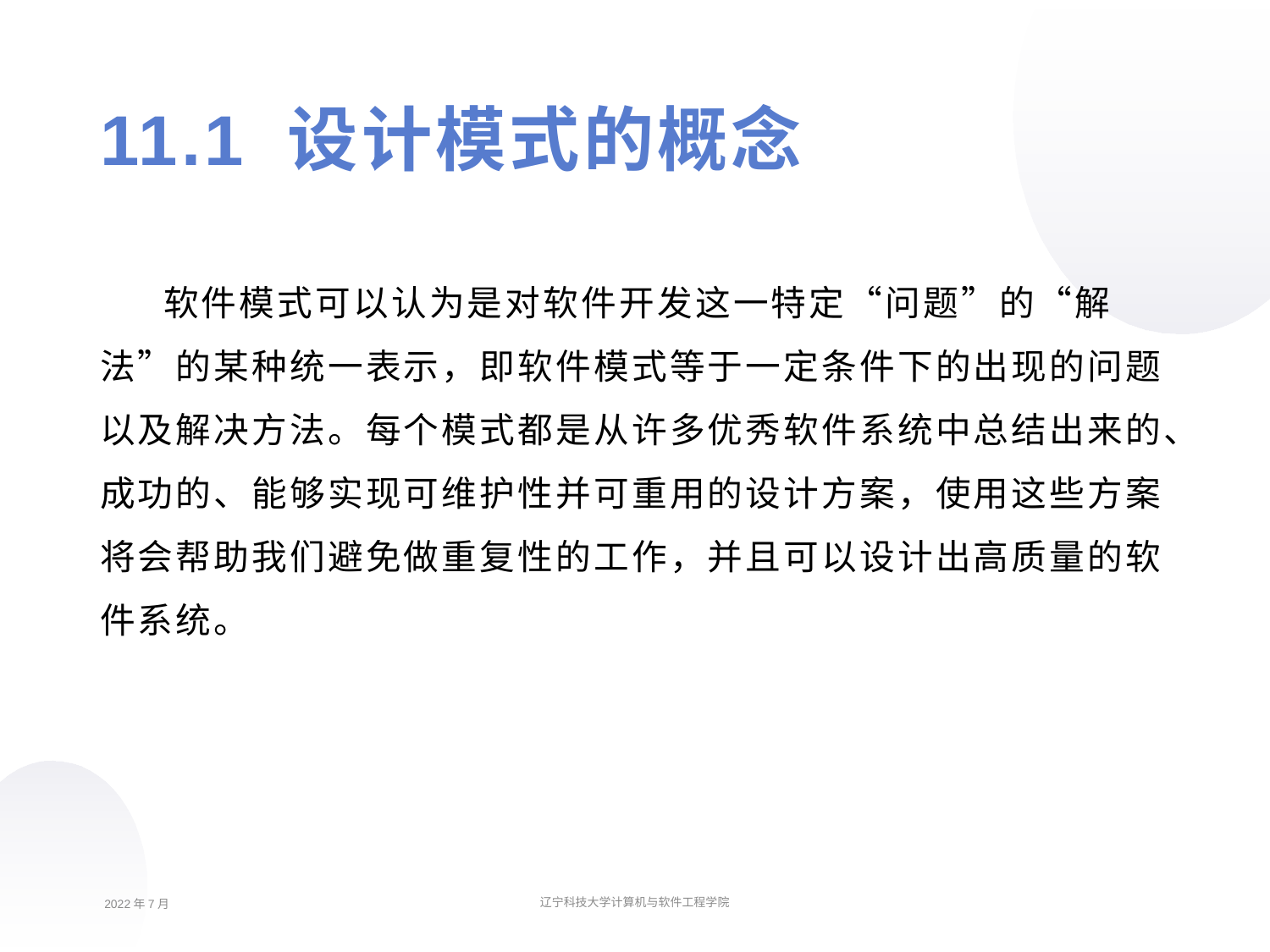

11.1 设计模式的概念
软件模式可以认为是对软件开发这一特定“问题”的“解法”的某种统一表示，即软件模式等于一定条件下的出现的问题以及解决方法。每个模式都是从许多优秀软件系统中总结出来的、成功的、能够实现可维护性并可重用的设计方案，使用这些方案将会帮助我们避免做重复性的工作，并且可以设计出高质量的软件系统。

2022年7月
辽宁科技大学计算机与软件工程学院
4